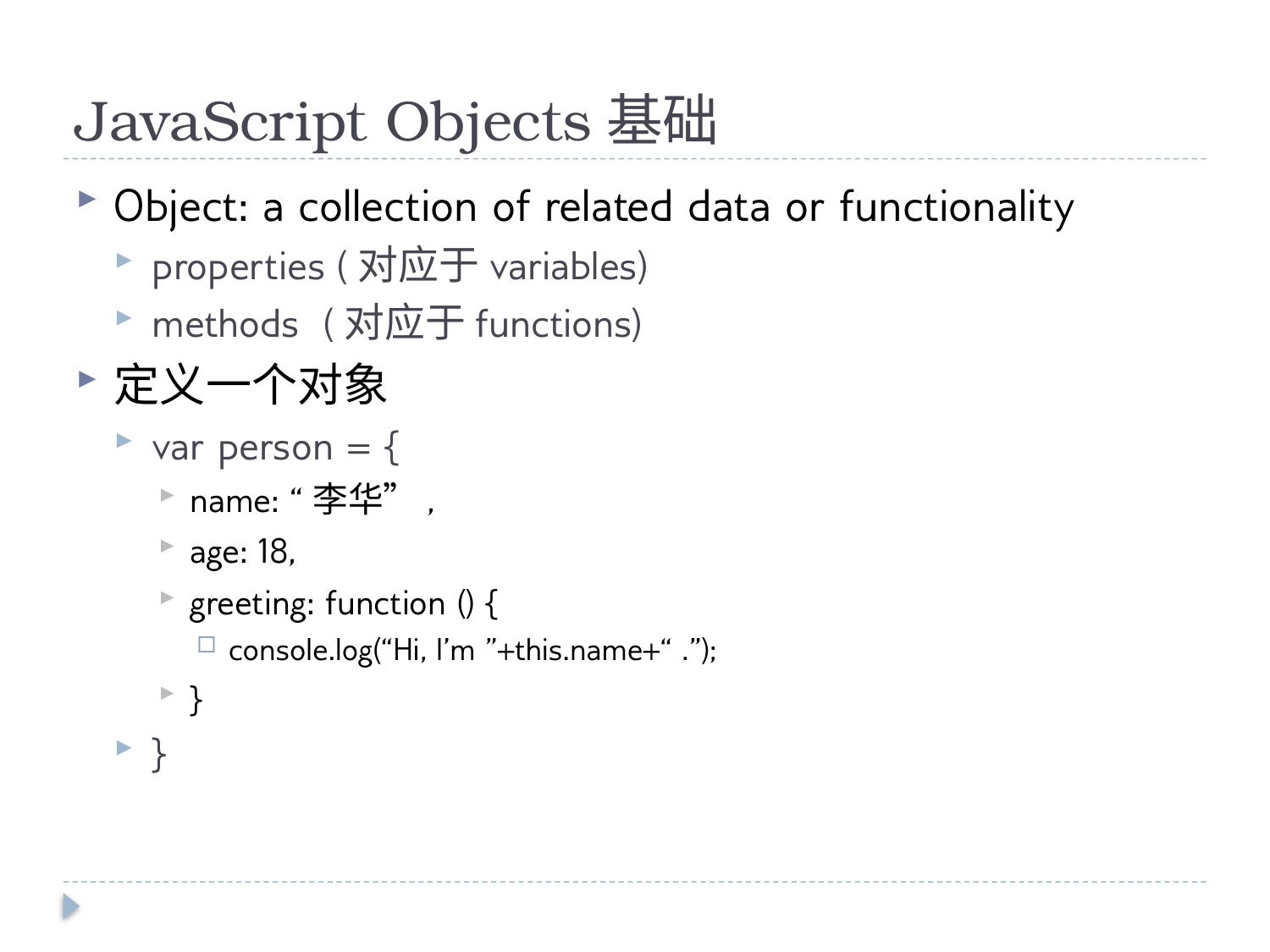

# JavaScript Objects基础
Object: a collection of related data or functionality
properties (对应于variables)
methods  (对应于functions)
定义一个对象
var person = {
name: “李华”,
age: 18,
greeting: function () {
console.log(“Hi, I’m ”+this.name+“ .”);
}
}